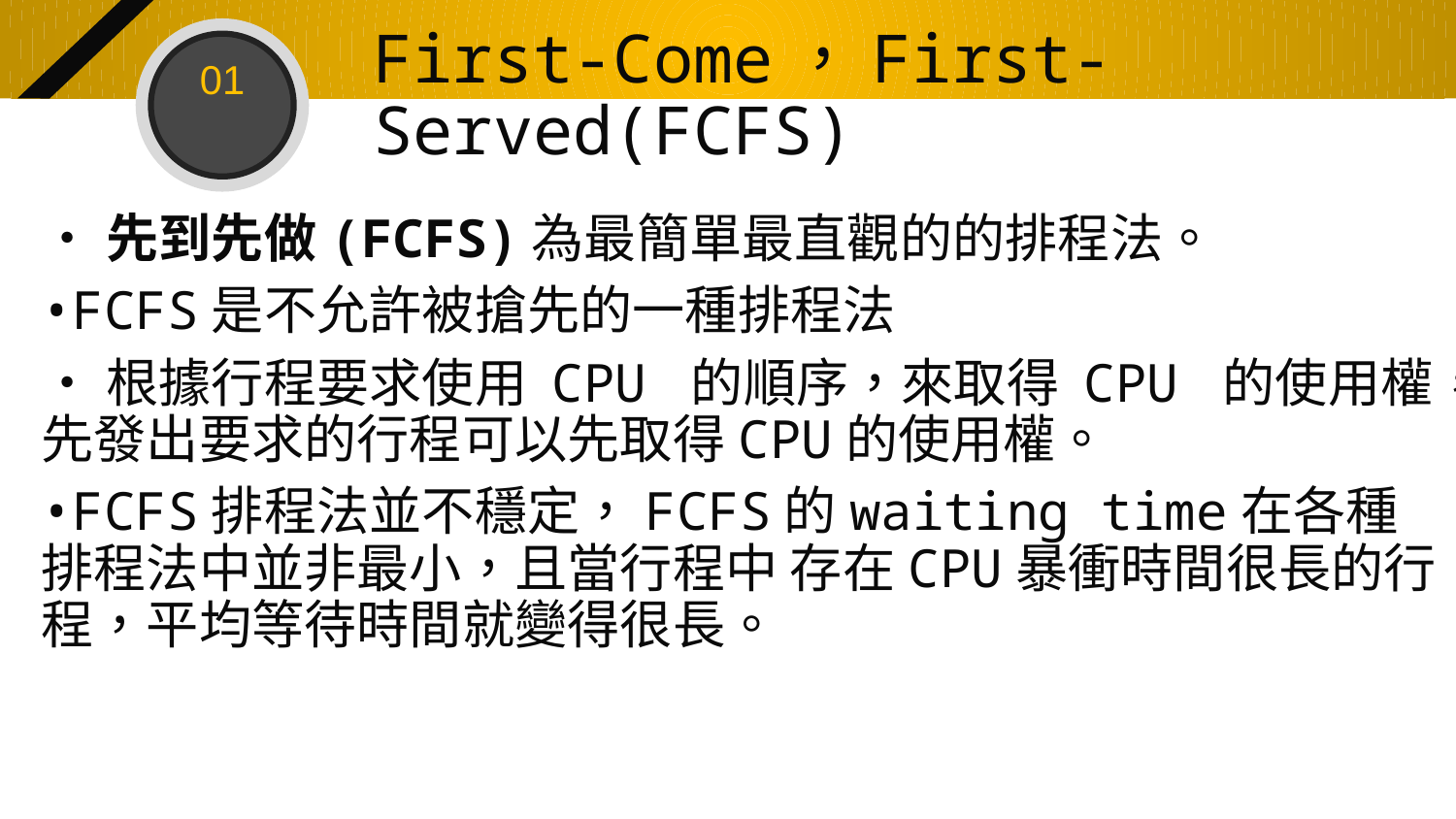

01
First-Come，First-Served(FCFS)
•先到先做(FCFS)為最簡單最直觀的的排程法。
•FCFS是不允許被搶先的一種排程法
•根據行程要求使用 CPU 的順序，來取得 CPU 的使用權，先發出要求的行程可以先取得CPU的使用權。
•FCFS排程法並不穩定，FCFS的waiting time在各種排程法中並非最小，且當行程中 存在CPU暴衝時間很長的行程，平均等待時間就變得很長。